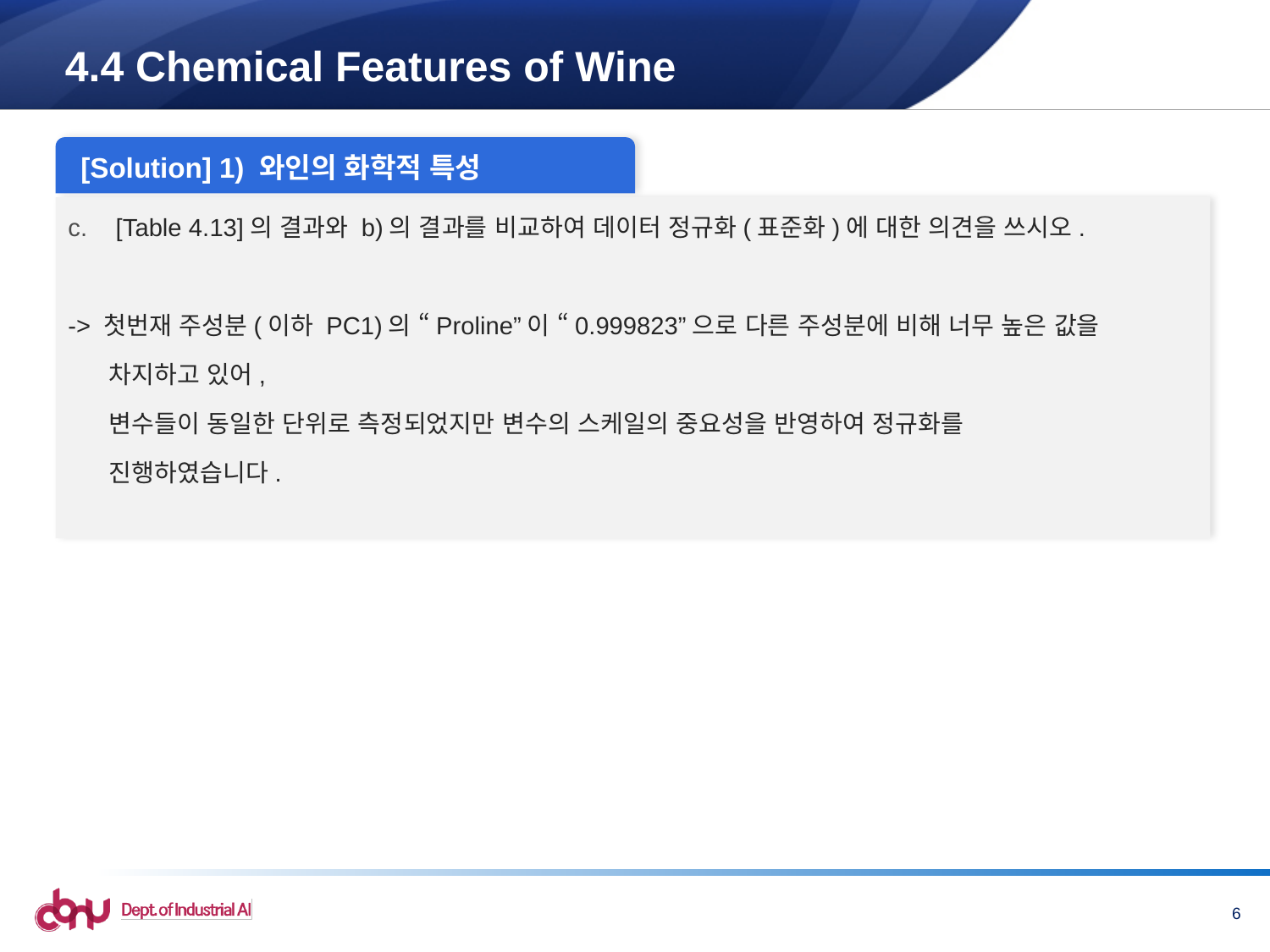

# 4.4 Chemical Features of Wine
[Solution] 1) 와인의 화학적 특성
[Table 4.13]의 결과와 b)의 결과를 비교하여 데이터 정규화(표준화)에 대한 의견을 쓰시오.

-> 첫번재 주성분(이하 PC1)의 “Proline”이 “0.999823”으로 다른 주성분에 비해 너무 높은 값을
     차지하고 있어,
     변수들이 동일한 단위로 측정되었지만 변수의 스케일의 중요성을 반영하여 정규화를
     진행하였습니다.